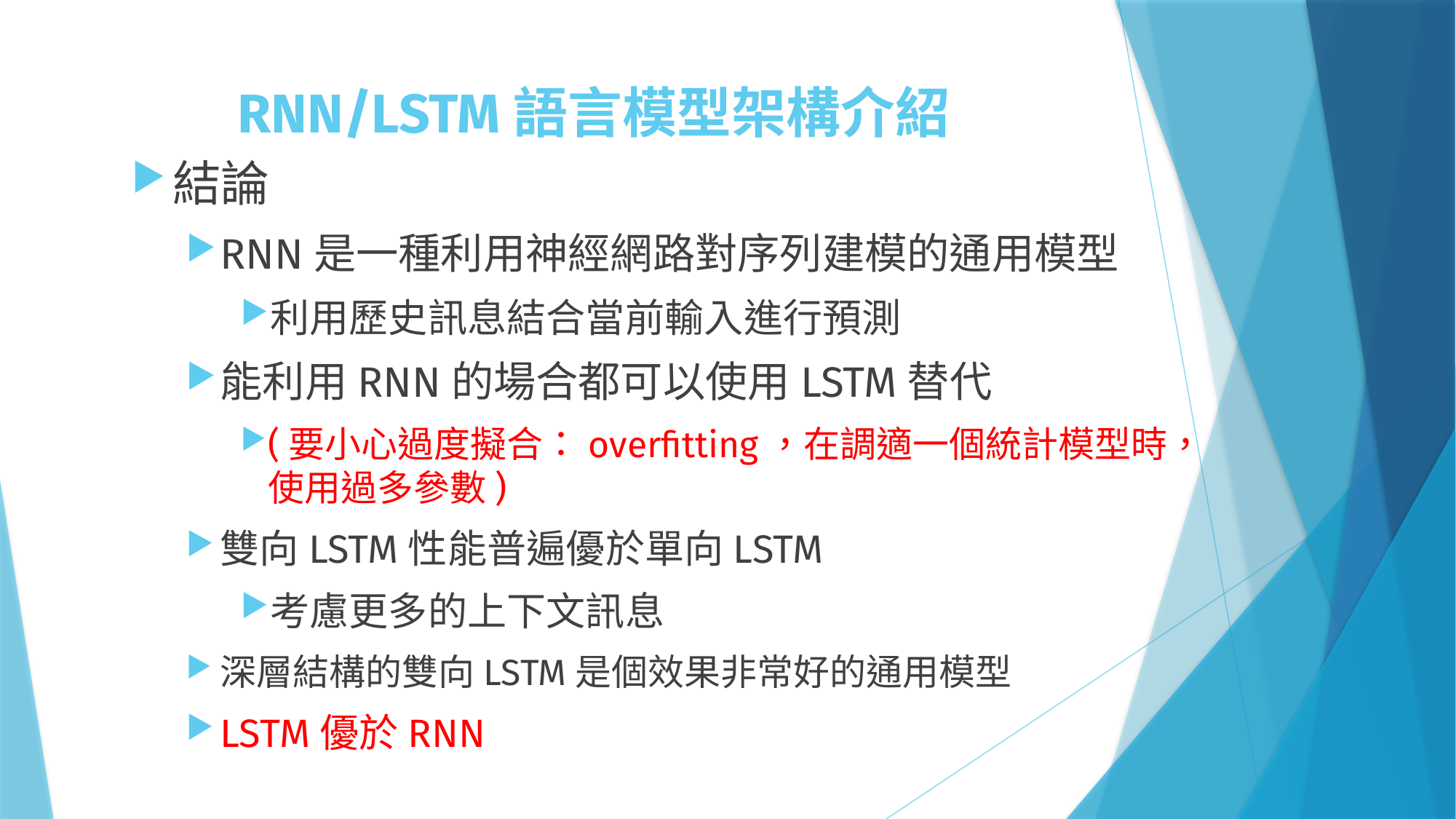

# RNN/LSTM語言模型架構介紹
結論
RNN是一種利用神經網路對序列建模的通用模型
利用歷史訊息結合當前輸入進行預測
能利用RNN的場合都可以使用LSTM替代
(要小心過度擬合：overfitting，在調適一個統計模型時，使用過多參數)
雙向LSTM性能普遍優於單向LSTM
考慮更多的上下文訊息
深層結構的雙向LSTM是個效果非常好的通用模型
LSTM優於RNN